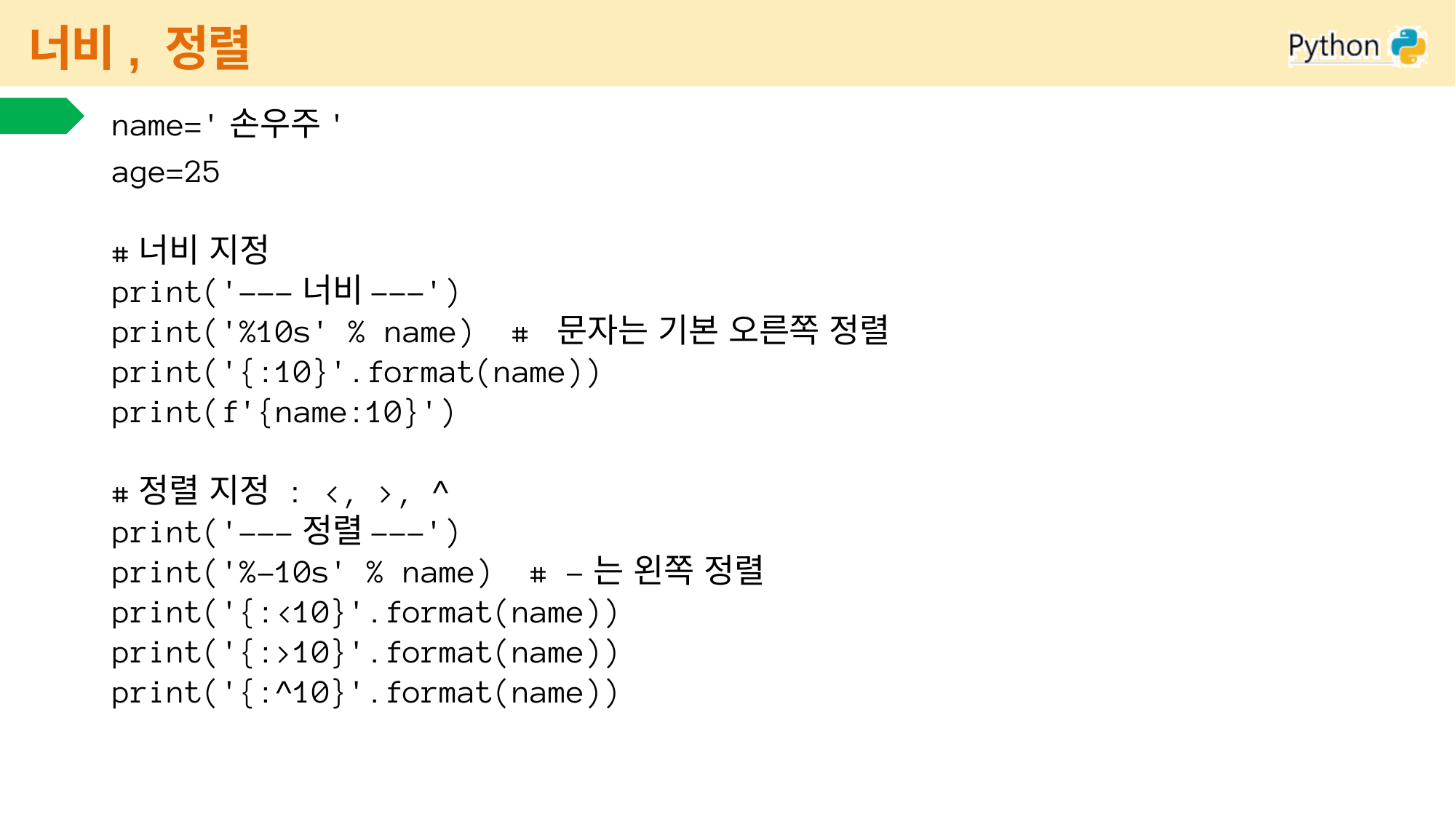

# 너비, 정렬
name='손우주'
age=25

#너비 지정
print('---너비---')
print('%10s' % name)  # 문자는 기본 오른쪽 정렬
print('{:10}'.format(name))
print(f'{name:10}')
#정렬 지정 : <, >, ^
print('---정렬---')
print('%-10s' % name)  # -는 왼쪽 정렬
print('{:<10}'.format(name))
print('{:>10}'.format(name))
print('{:^10}'.format(name))

코드